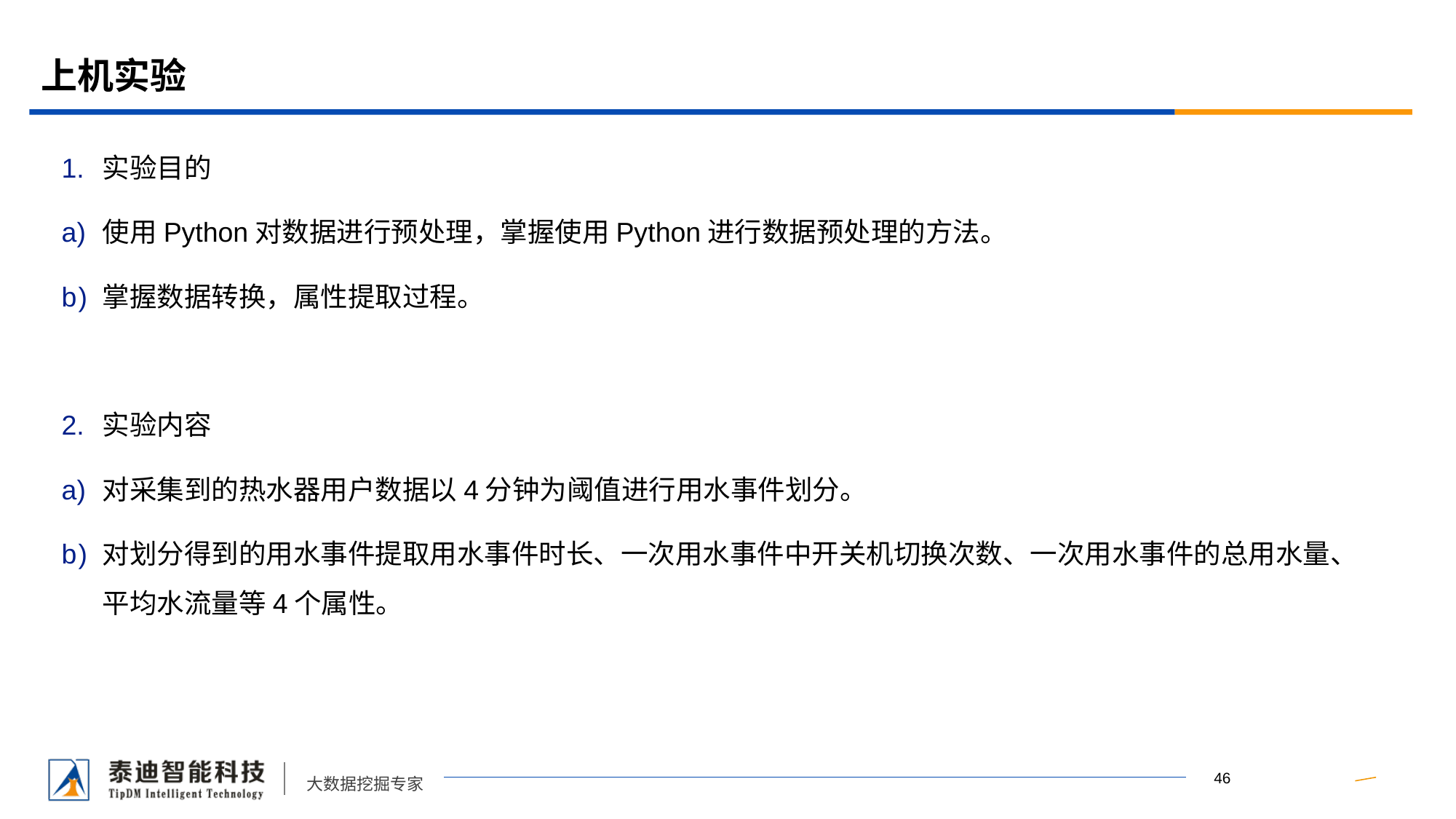

# 上机实验
实验目的
使用Python对数据进行预处理，掌握使用Python进行数据预处理的方法。
掌握数据转换，属性提取过程。

实验内容
对采集到的热水器用户数据以4分钟为阈值进行用水事件划分。
对划分得到的用水事件提取用水事件时长、一次用水事件中开关机切换次数、一次用水事件的总用水量、平均水流量等4个属性。